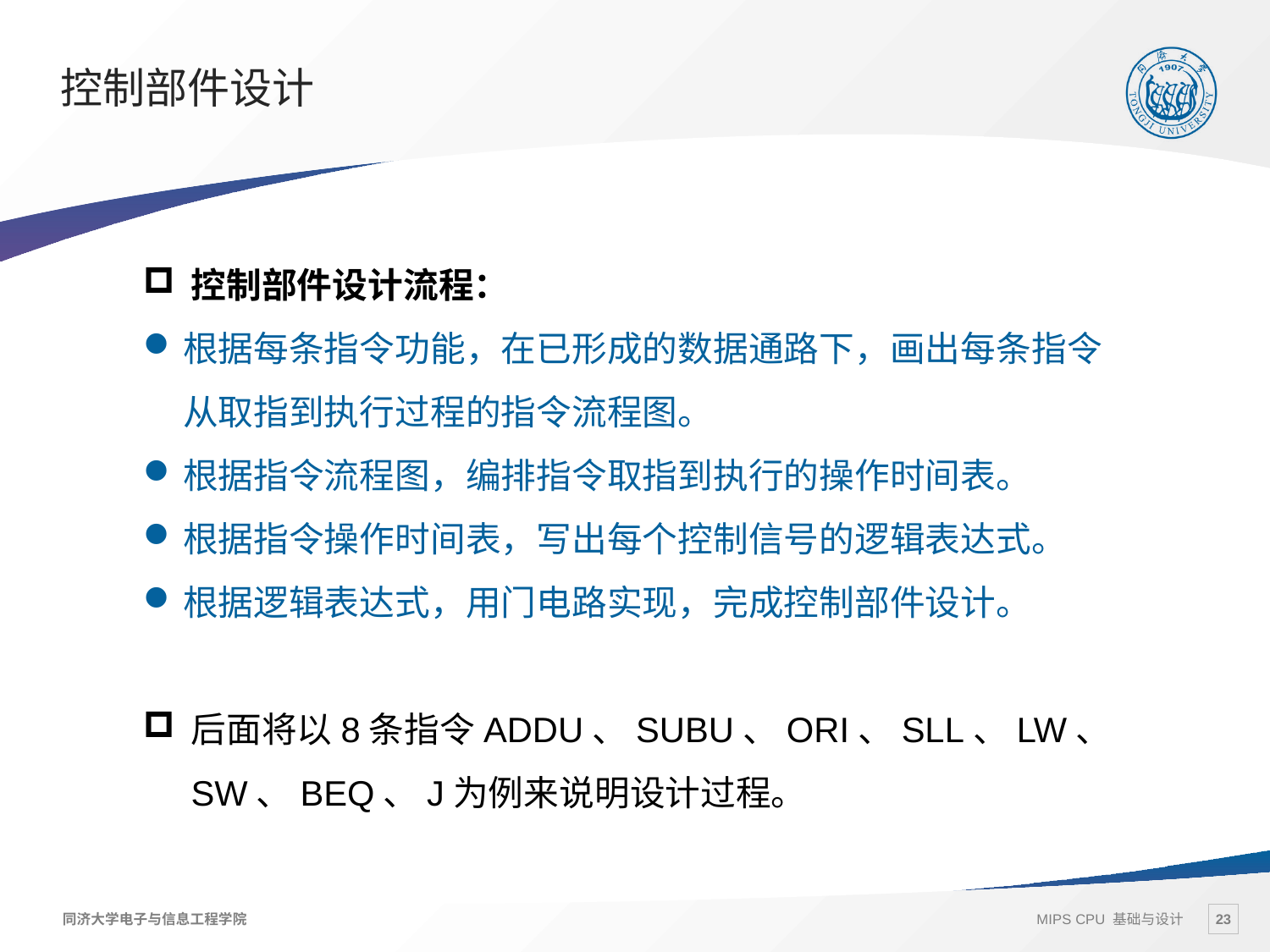

# 控制部件设计
控制部件设计流程：
根据每条指令功能，在已形成的数据通路下，画出每条指令从取指到执行过程的指令流程图。
根据指令流程图，编排指令取指到执行的操作时间表。
根据指令操作时间表，写出每个控制信号的逻辑表达式。
根据逻辑表达式，用门电路实现，完成控制部件设计。

后面将以8条指令ADDU、SUBU、ORI、SLL、LW、SW、BEQ、J为例来说明设计过程。